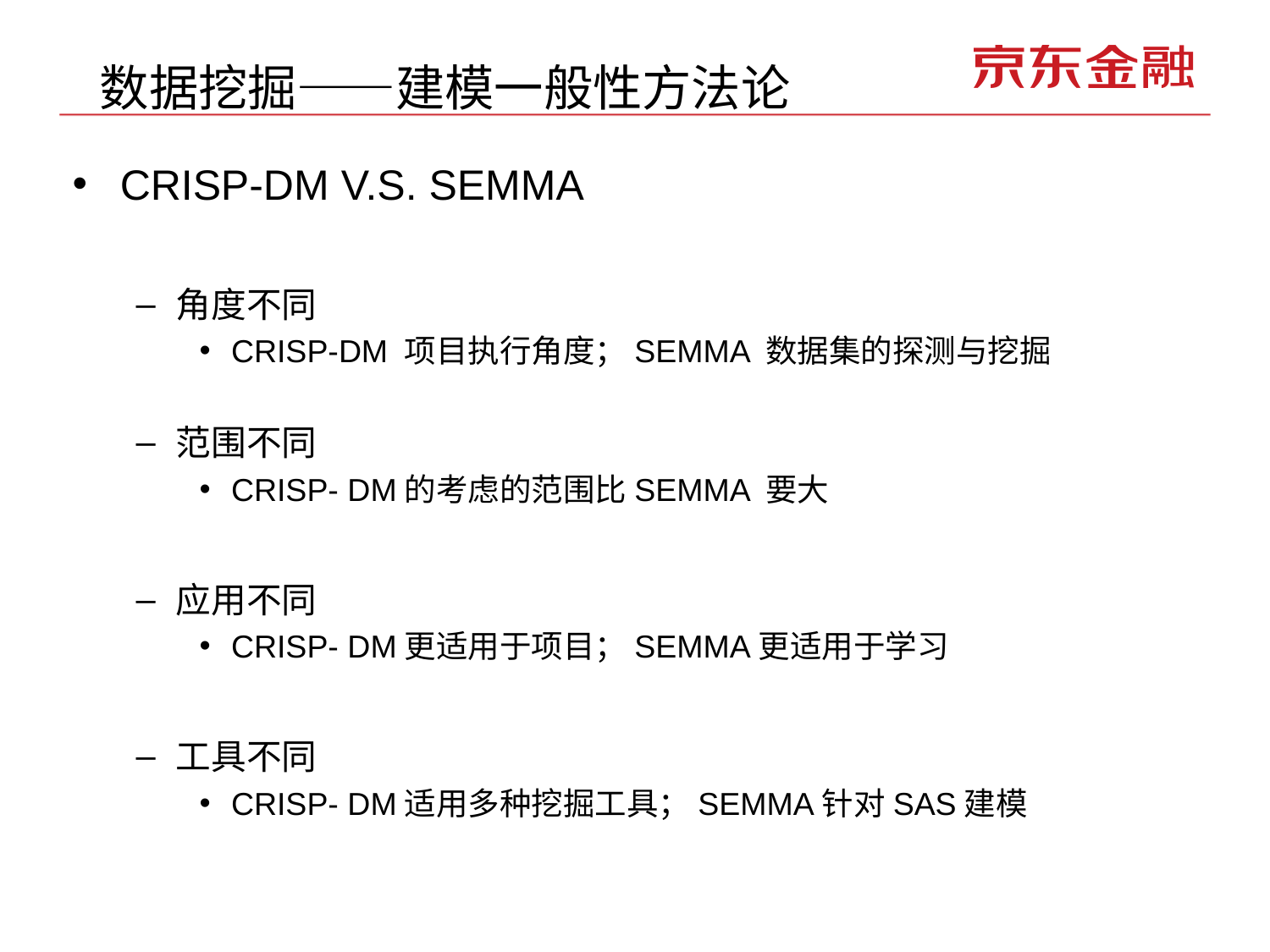

# 数据挖掘——建模一般性方法论
CRISP-DM V.S. SEMMA

角度不同
CRISP-DM 项目执行角度；SEMMA 数据集的探测与挖掘

范围不同
CRISP- DM的考虑的范围比SEMMA 要大

应用不同
CRISP- DM更适用于项目；SEMMA更适用于学习

工具不同
CRISP- DM适用多种挖掘工具；SEMMA针对SAS建模